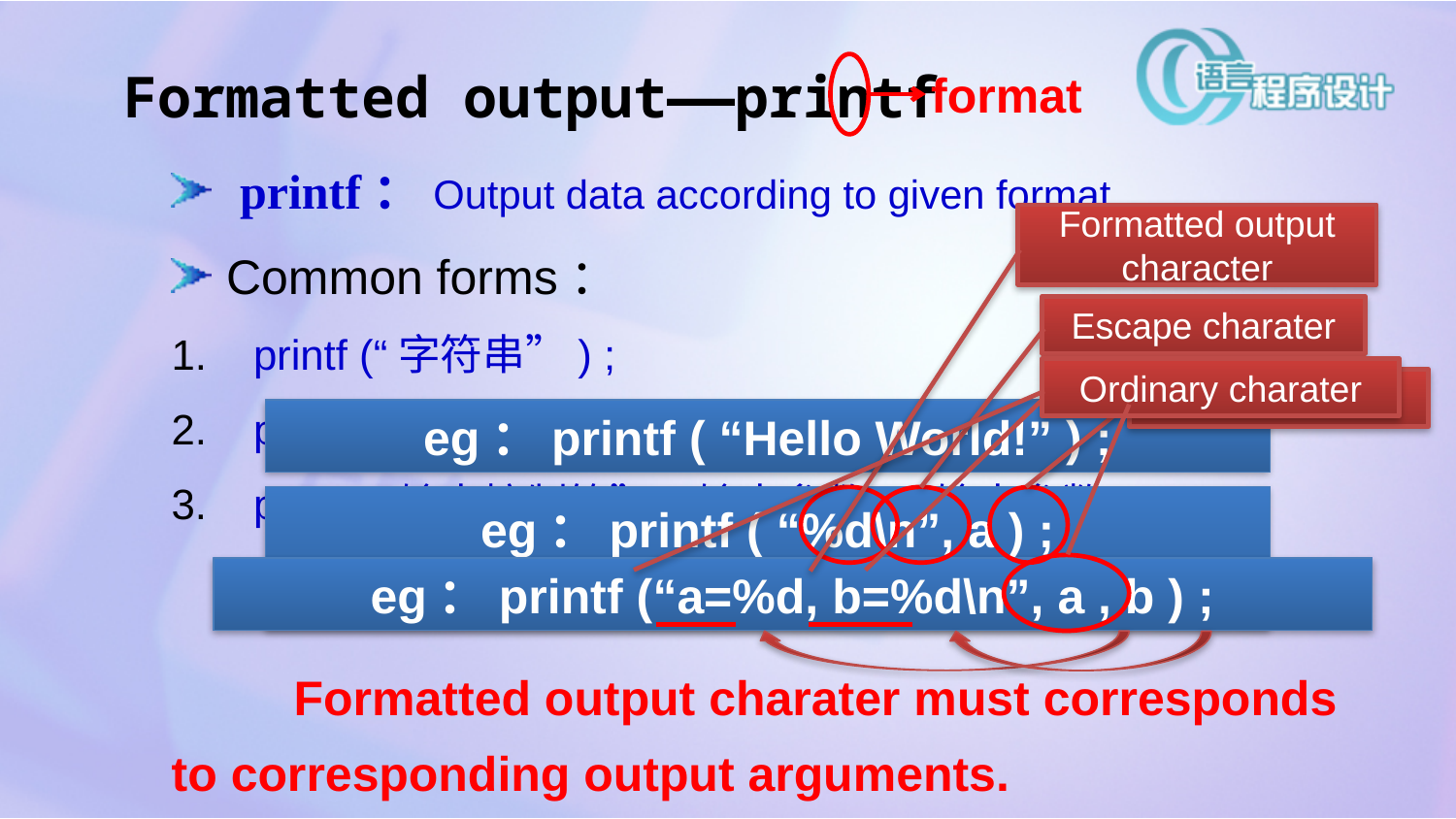

# Formatted output——printf

format
 printf：Output data according to given format
Common forms：
printf (“字符串”) ;
printf (“输出控制符”, 输出参数) ;
printf (“输出控制符”, 输出参数1, 输出参数2…) ;

         Formatted output charater must corresponds to corresponding output arguments.

Formatted output character
Escape charater
Ordinary charater
输出参数
eg：printf ( “Hello World!” ) ;
eg：printf ( “%d\n”, a ) ;
               printf ( “%d\n”, a+b ) ;

eg：printf (“a=%d, b=%d\n”, a , b ) ;